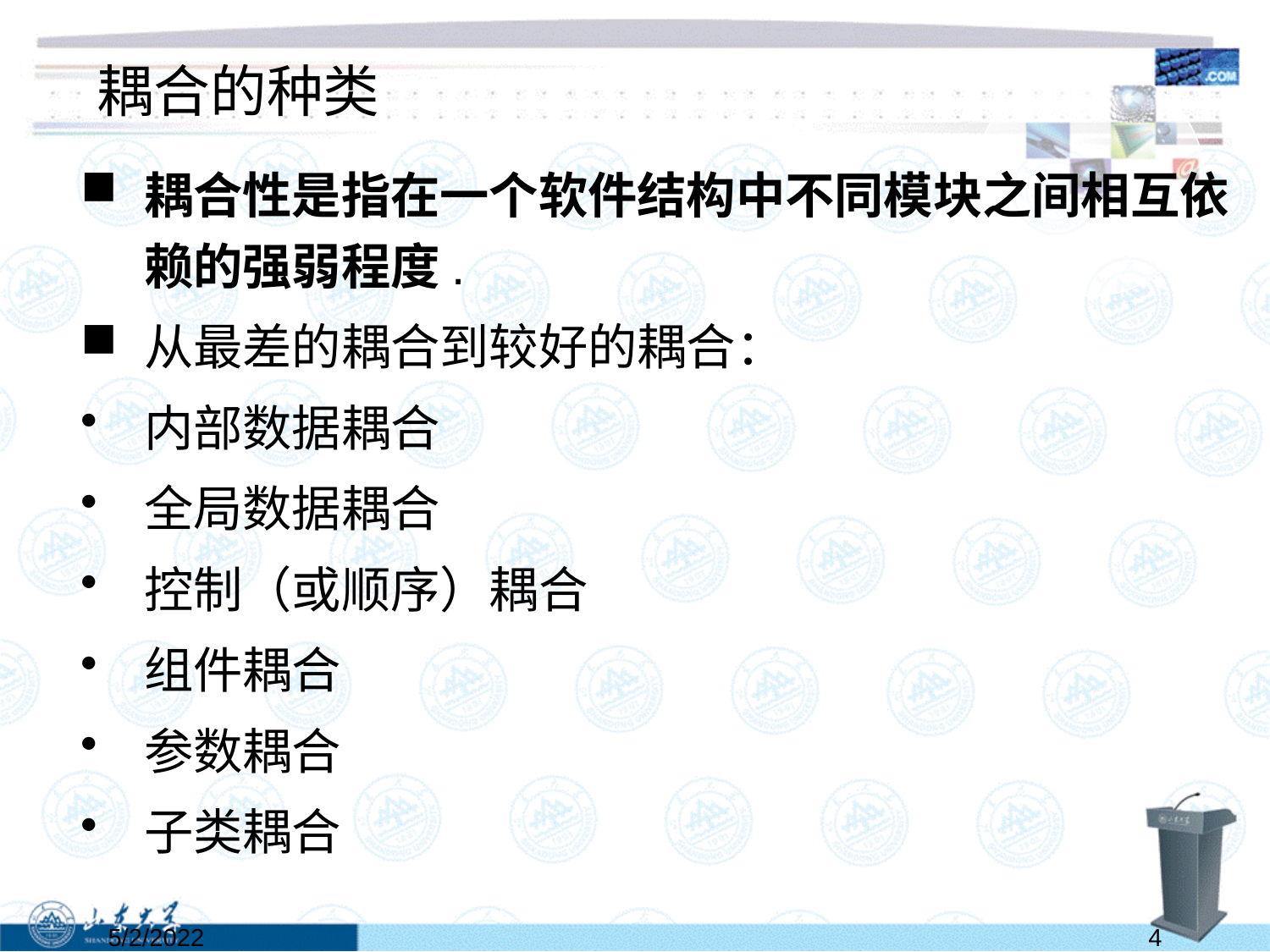

# 耦合的种类
耦合性是指在一个软件结构中不同模块之间相互依赖的强弱程度.
从最差的耦合到较好的耦合：
内部数据耦合
全局数据耦合
控制（或顺序）耦合
组件耦合
参数耦合
子类耦合
5/2/2022
4